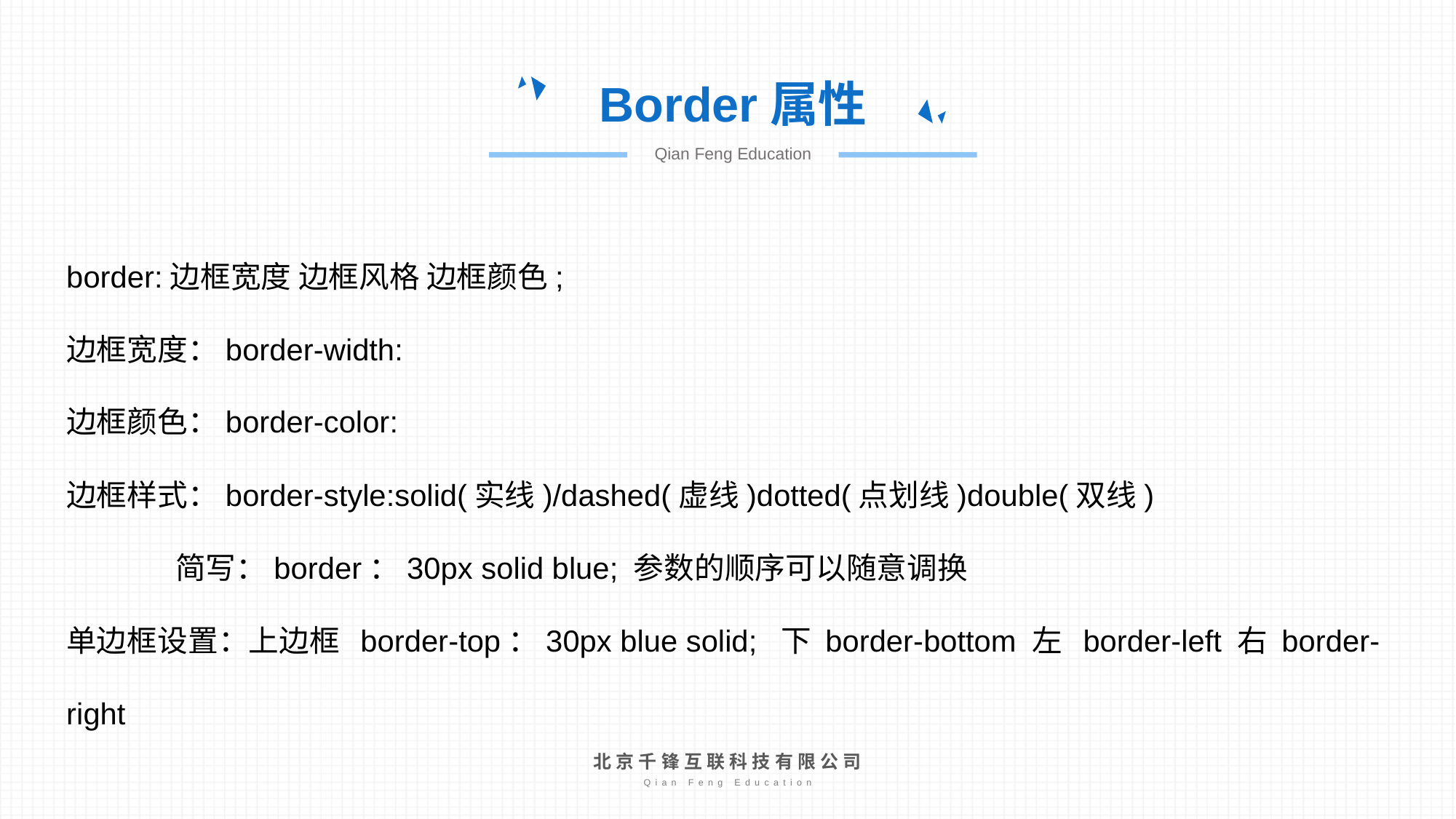

Border属性

Qian Feng Education

border:边框宽度 边框风格 边框颜色;
边框宽度：border-width:
边框颜色：border-color:
边框样式：border-style:solid(实线)/dashed(虚线)dotted(点划线)double(双线)
	简写：border：30px solid blue; 参数的顺序可以随意调换
单边框设置：上边框  border-top：30px blue solid;  下 border-bottom 左  border-left 右 border-right
北京千锋互联科技有限公司
Qian Feng Education